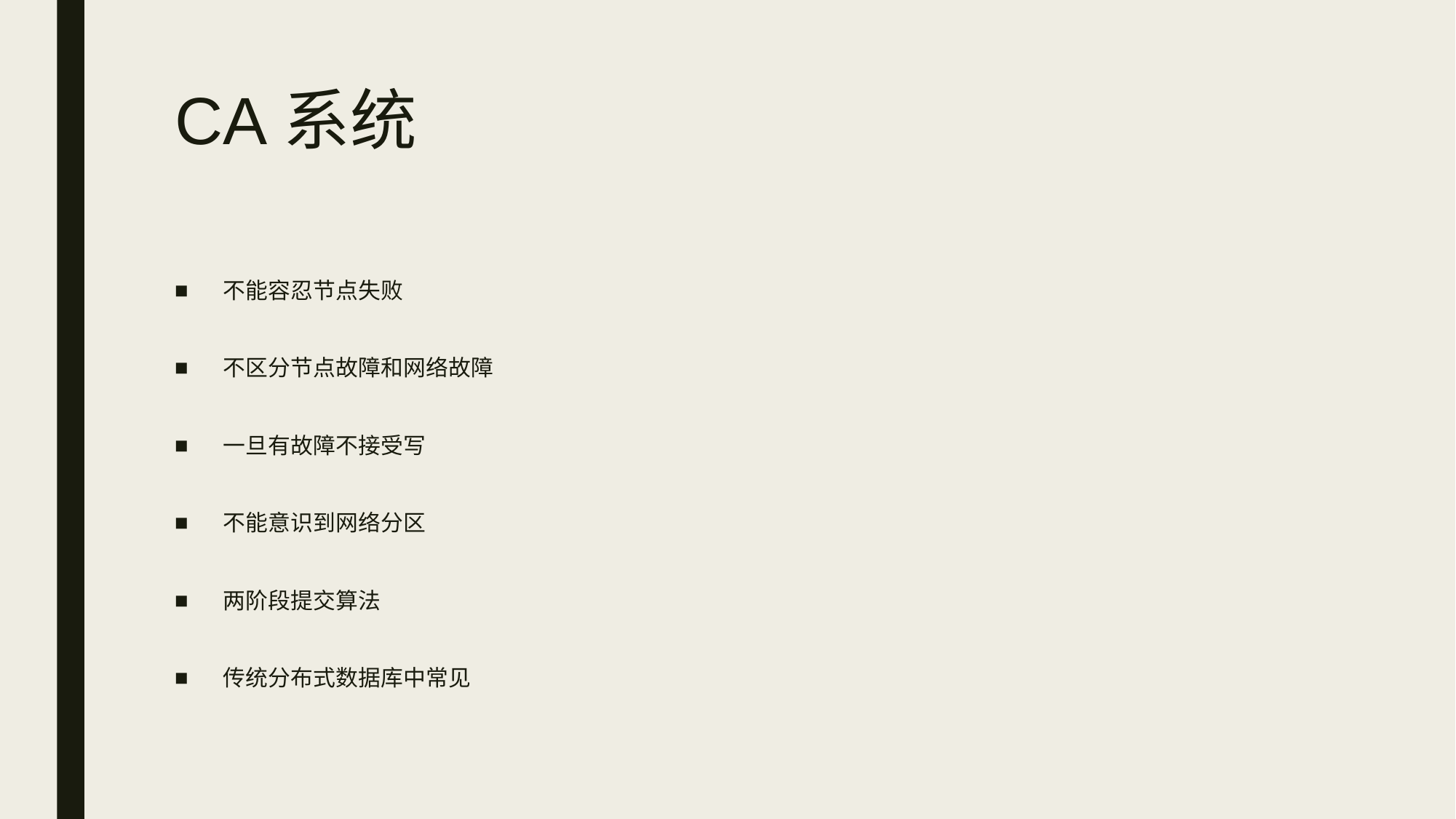

# CA系统
不能容忍节点失败

不区分节点故障和网络故障

一旦有故障不接受写

不能意识到网络分区

两阶段提交算法

传统分布式数据库中常见